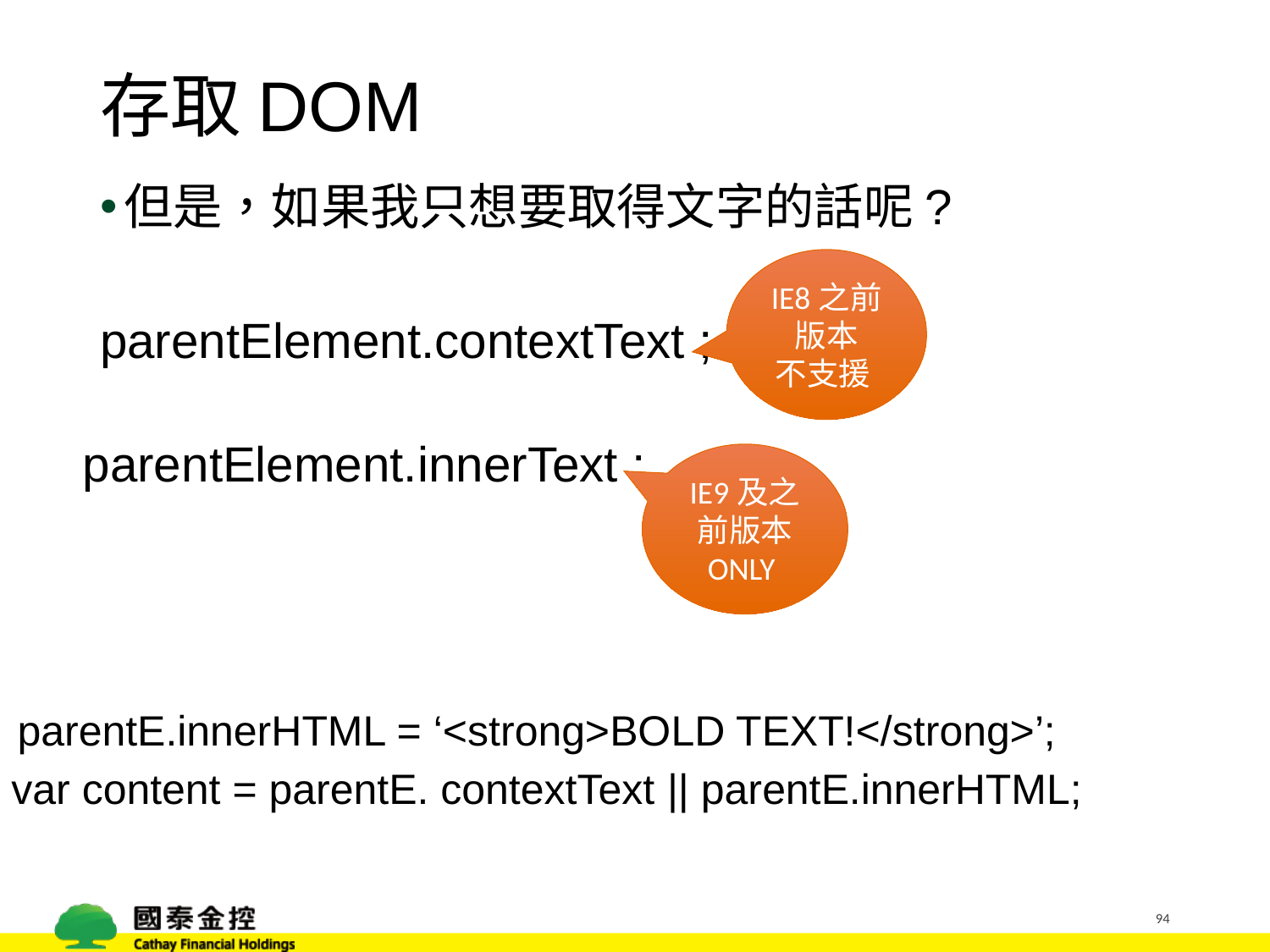

# 存取DOM
但是，如果我只想要取得文字的話呢?

parentElement.contextText ;

IE8之前版本
不支援
parentElement.innerText ;
IE9及之前版本
ONLY
parentE.innerHTML = ‘<strong>BOLD TEXT!</strong>’;
var content = parentE. contextText; // return BOLD TEXT!

var content = parentE. contextText || parentE.innerHTML;